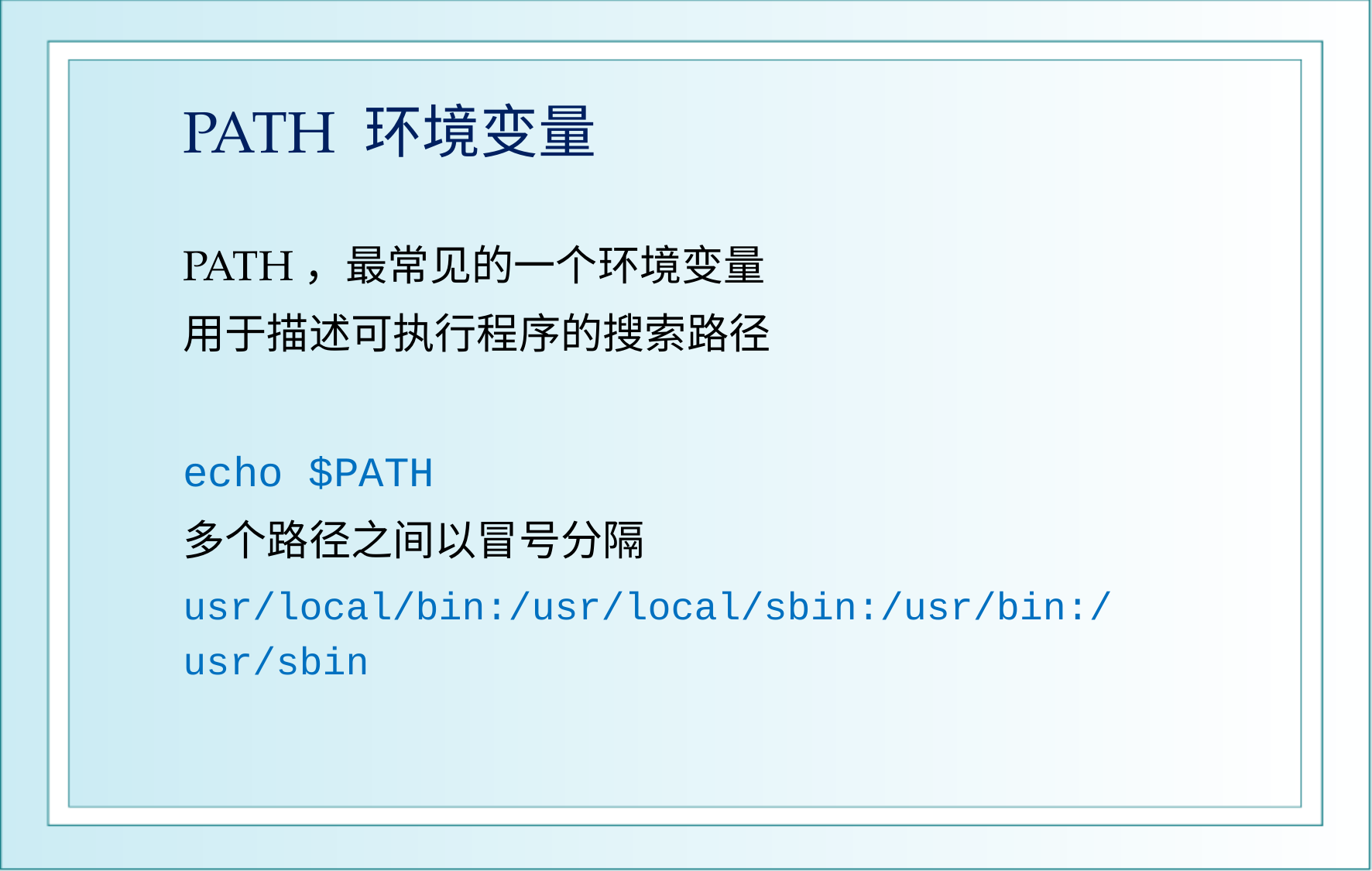

# PATH 环境变量
PATH，最常见的一个环境变量
用于描述可执行程序的搜索路径

echo $PATH
多个路径之间以冒号分隔
usr/local/bin:/usr/local/sbin:/usr/bin:/usr/sbin